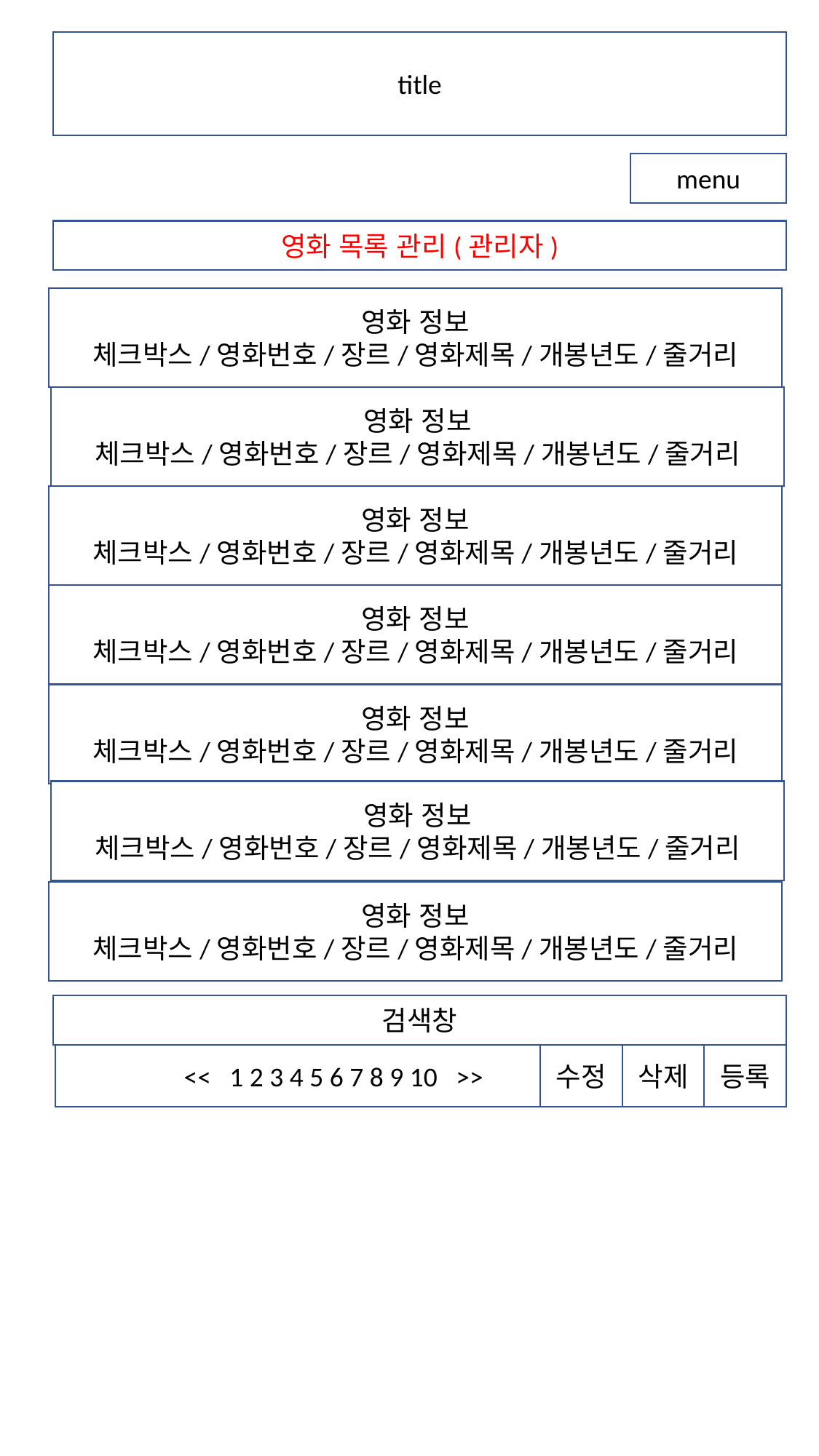

title
menu
영화 목록 관리(관리자)

영화 정보
체크박스/영화번호/장르/영화제목/개봉년도/줄거리

영화 정보
체크박스/영화번호/장르/영화제목/개봉년도/줄거리

영화 정보
체크박스/영화번호/장르/영화제목/개봉년도/줄거리

영화 정보
체크박스/영화번호/장르/영화제목/개봉년도/줄거리

영화 정보
체크박스/영화번호/장르/영화제목/개봉년도/줄거리

영화 정보
체크박스/영화번호/장르/영화제목/개봉년도/줄거리

영화 정보
체크박스/영화번호/장르/영화제목/개봉년도/줄거리

검색창
<<   1 2 3 4 5 6 7 8 9 10   >>
수정
삭제
등록